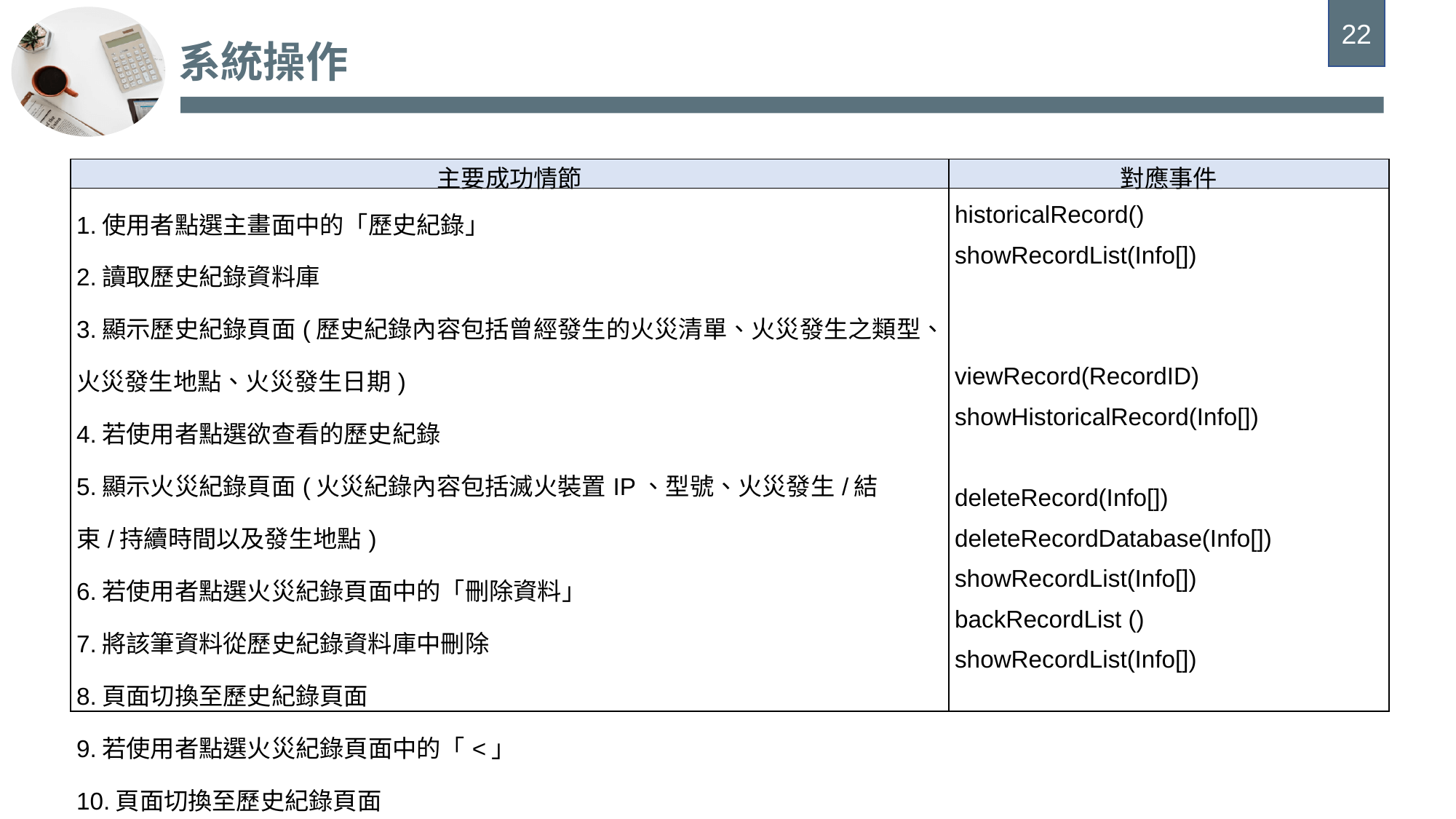

22

系統操作

| 主要成功情節 | 對應事件 |
| --- | --- |
| 1.使用者點選主畫面中的「歷史紀錄」 2.讀取歷史紀錄資料庫 3.顯示歷史紀錄頁面(歷史紀錄內容包括曾經發生的火災清單、火災發生之類型、火災發生地點、火災發生日期) 4.若使用者點選欲查看的歷史紀錄 5.顯示火災紀錄頁面(火災紀錄內容包括滅火裝置IP、型號、火災發生/結束/持續時間以及發生地點) 6.若使用者點選火災紀錄頁面中的「刪除資料」 7.將該筆資料從歷史紀錄資料庫中刪除 8.頁面切換至歷史紀錄頁面 9.若使用者點選火災紀錄頁面中的「<」 10.頁面切換至歷史紀錄頁面 | historicalRecord() showRecordList(Info[]) viewRecord(RecordID) showHistoricalRecord(Info[]) deleteRecord(Info[]) deleteRecordDatabase(Info[]) showRecordList(Info[]) backRecordList () showRecordList(Info[]) |